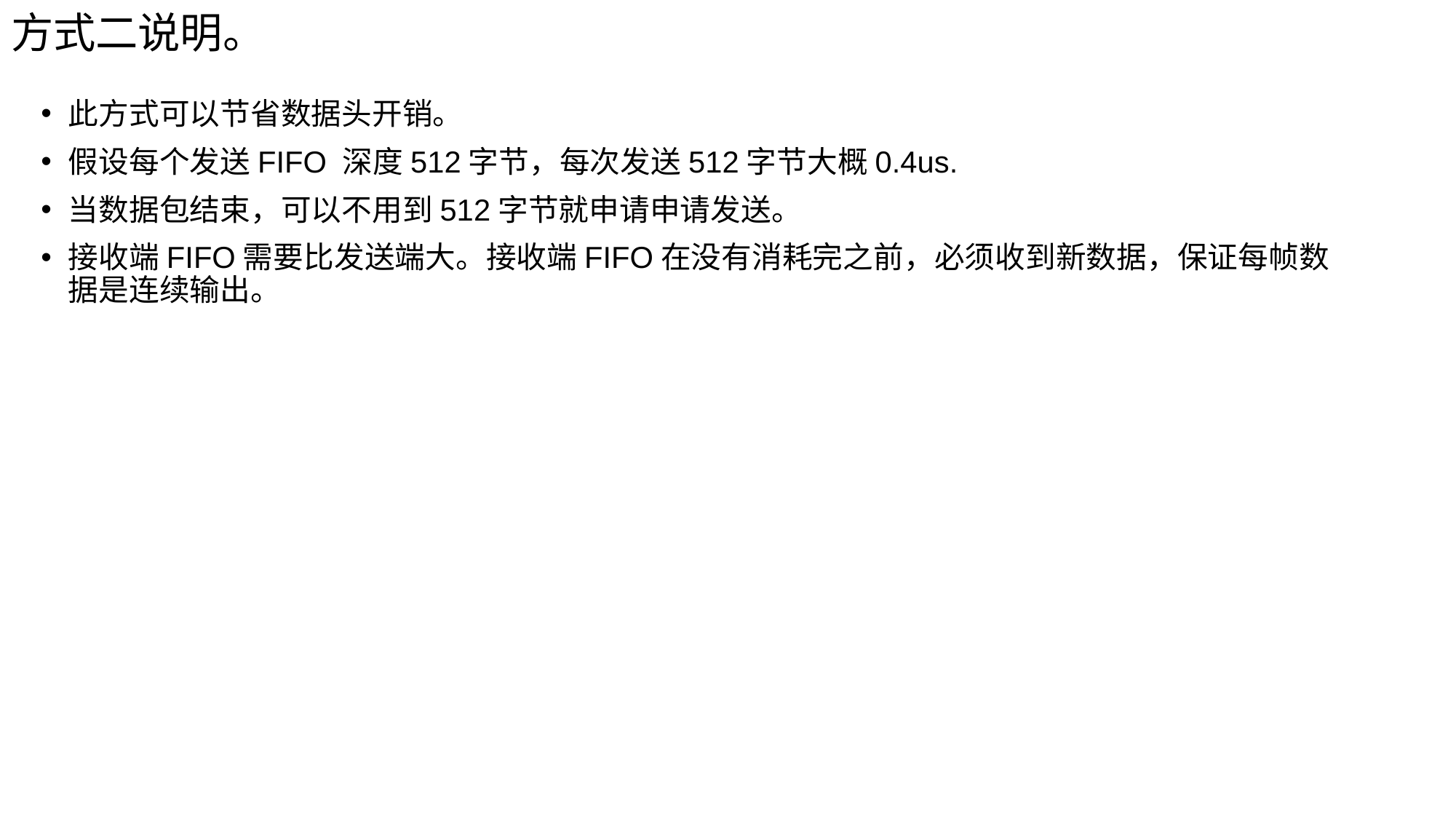

# 方式二说明。
此方式可以节省数据头开销。
假设每个发送FIFO 深度512字节，每次发送512字节大概0.4us.
当数据包结束，可以不用到512字节就申请申请发送。
接收端FIFO需要比发送端大。接收端FIFO在没有消耗完之前，必须收到新数据，保证每帧数据是连续输出。